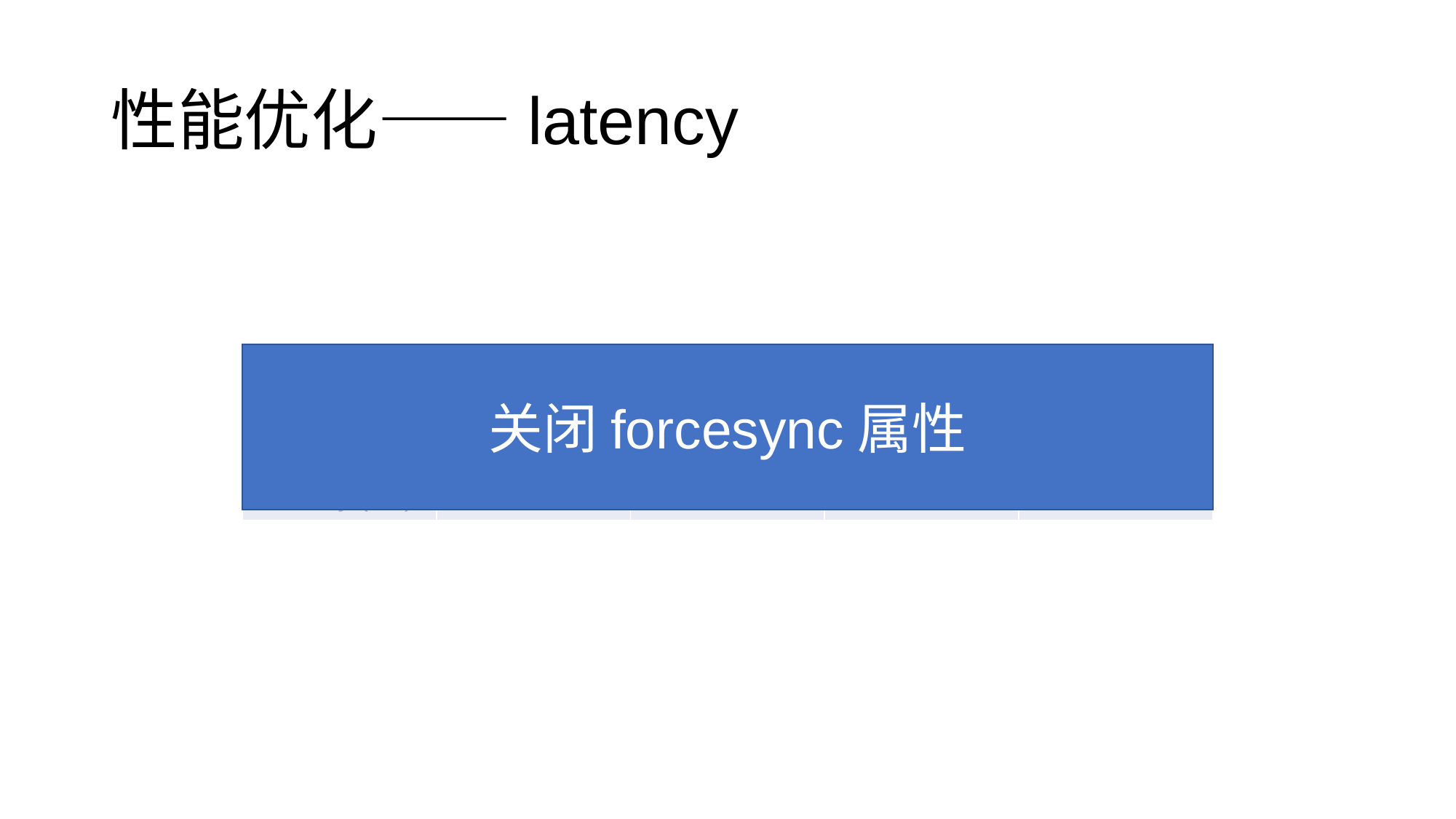

# 性能优化——latency
| 原系统各部分延迟 |  |  |  |  |
| --- | --- | --- | --- | --- |
|  | 建立Session Factory | Zookeeper client连接 | 索要分布式锁 | 总计 |
| latency (ms) | ~0 | ~0 | 20 ~ 30 | 300 ~ 400 |
关闭forcesync属性